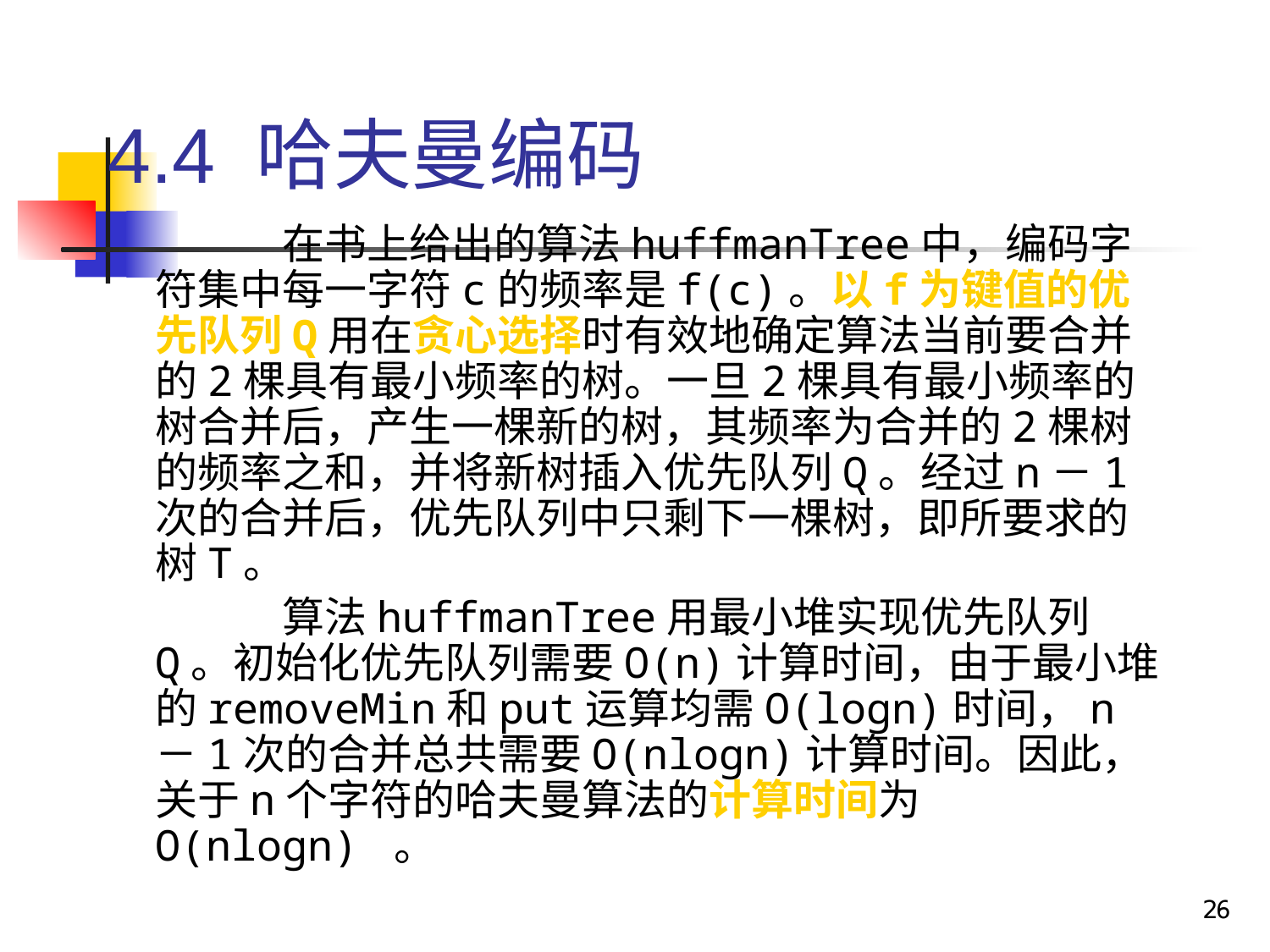

# 4.4 哈夫曼编码
  		在书上给出的算法huffmanTree中，编码字符集中每一字符c的频率是f(c)。以f为键值的优先队列Q用在贪心选择时有效地确定算法当前要合并的2棵具有最小频率的树。一旦2棵具有最小频率的树合并后，产生一棵新的树，其频率为合并的2棵树的频率之和，并将新树插入优先队列Q。经过n－1次的合并后，优先队列中只剩下一棵树，即所要求的树T。
		算法huffmanTree用最小堆实现优先队列Q。初始化优先队列需要O(n)计算时间，由于最小堆的removeMin和put运算均需O(logn)时间，n－1次的合并总共需要O(nlogn)计算时间。因此，关于n个字符的哈夫曼算法的计算时间为O(nlogn) 。

26